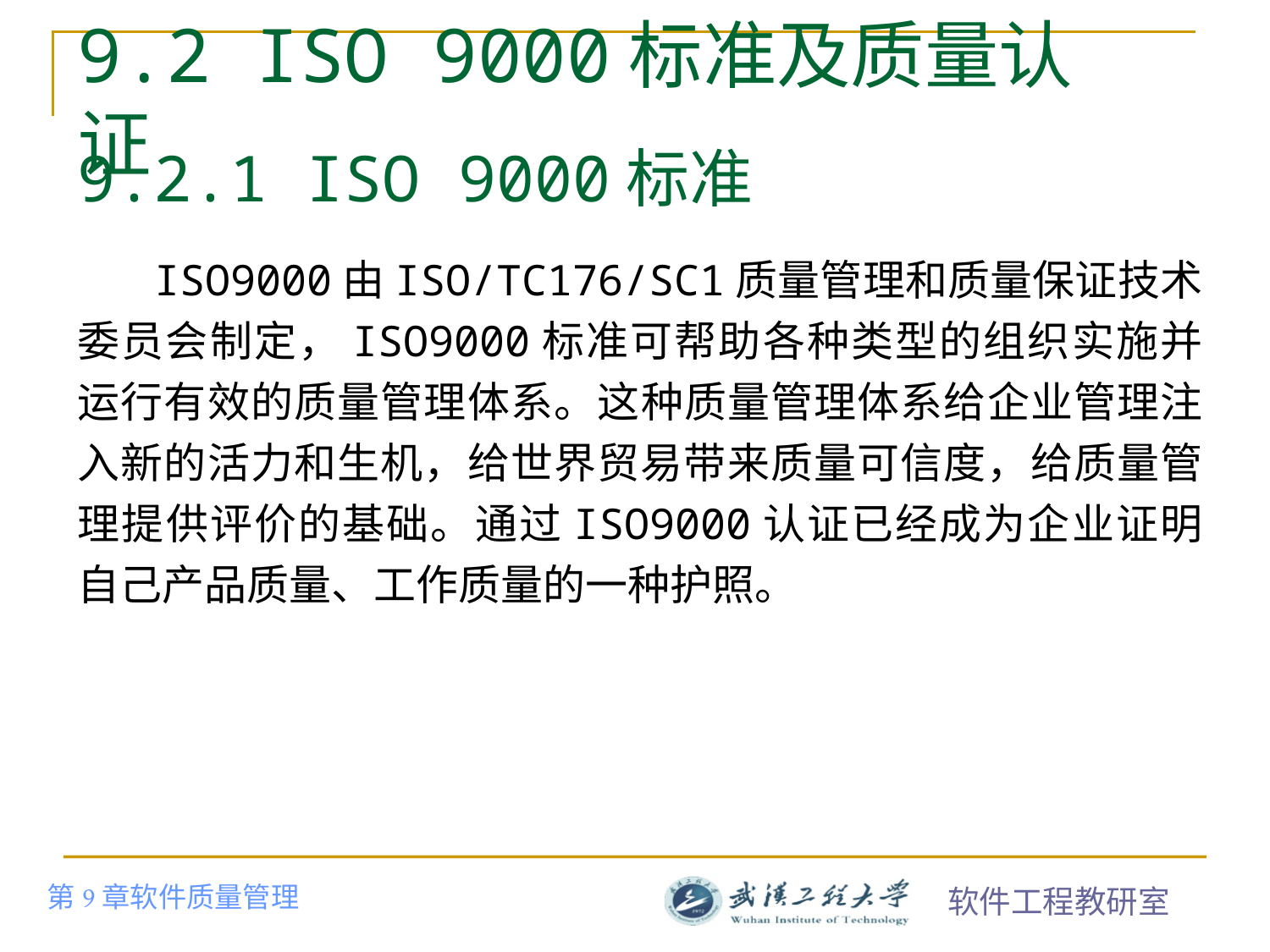

9.2 ISO 9000标准及质量认证
9.2.1 ISO 9000标准
   ISO9000由ISO/TC176/SC1质量管理和质量保证技术委员会制定，ISO9000标准可帮助各种类型的组织实施并运行有效的质量管理体系。这种质量管理体系给企业管理注入新的活力和生机，给世界贸易带来质量可信度，给质量管理提供评价的基础。通过ISO9000认证已经成为企业证明自己产品质量、工作质量的一种护照。